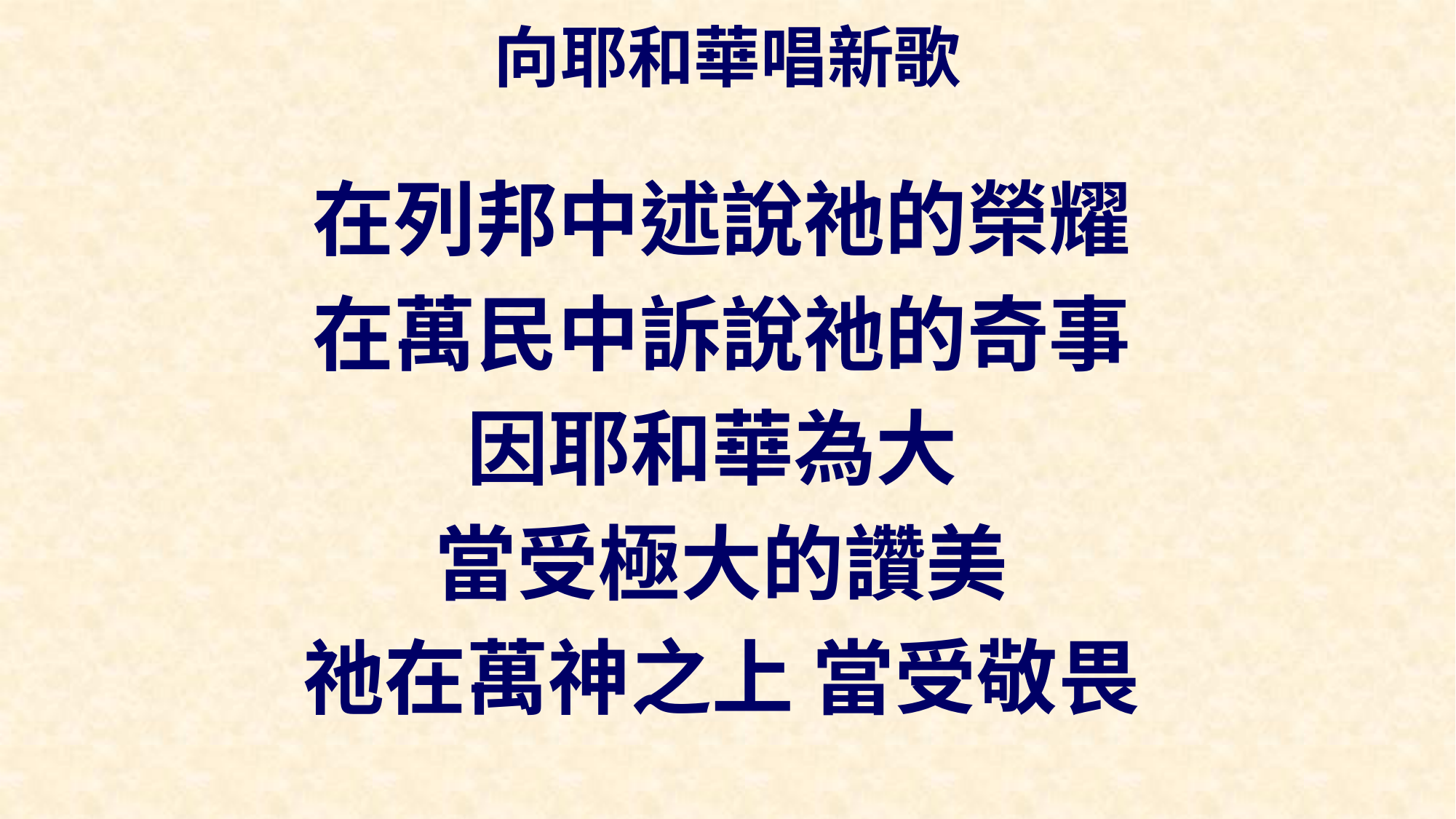

# 向耶和華唱新歌
在列邦中述說祂的榮耀
在萬民中訴說祂的奇事
因耶和華為大
當受極大的讚美
祂在萬神之上 當受敬畏